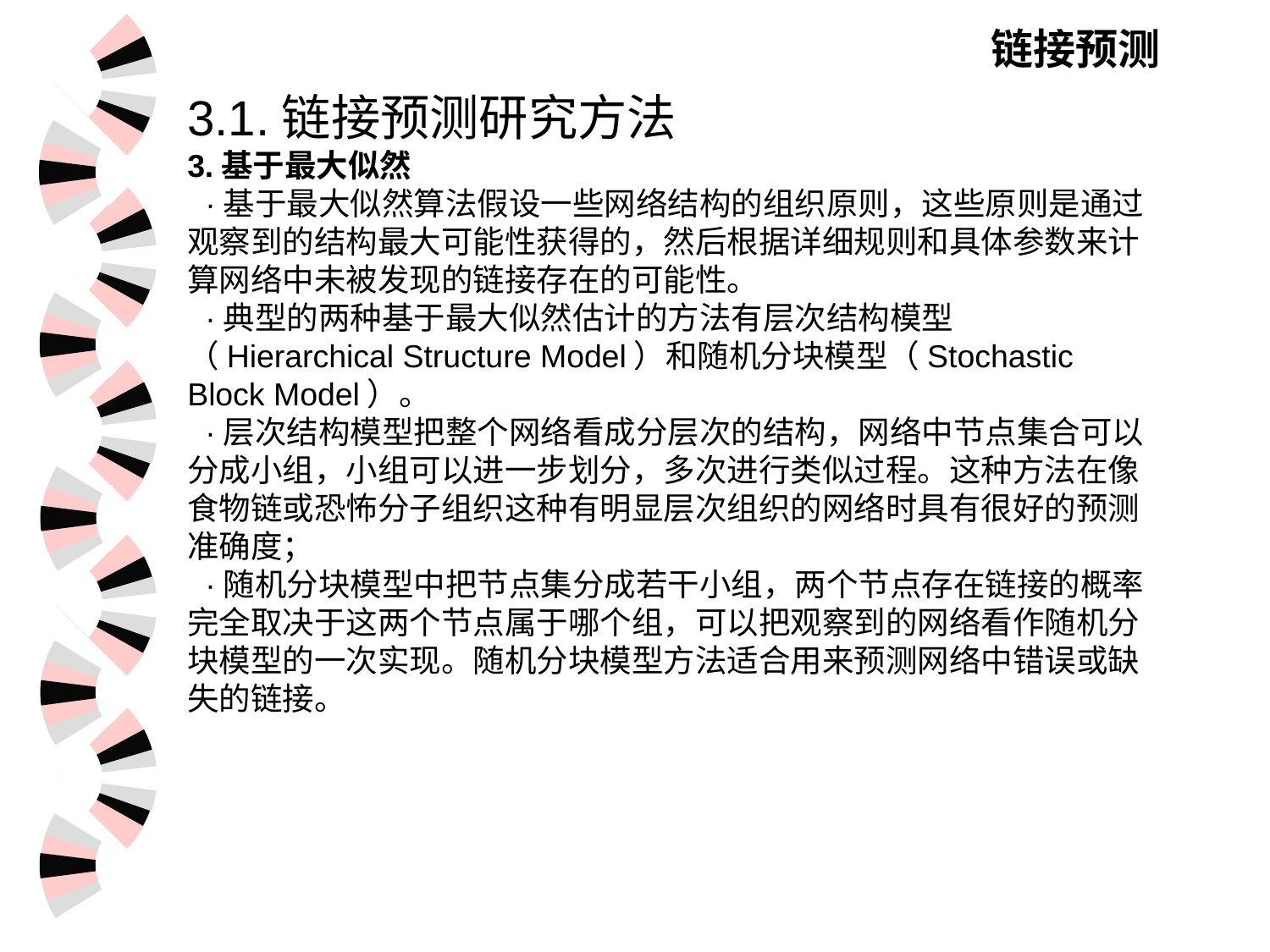

链接预测
3.1.链接预测研究方法
3.基于最大似然
  ·基于最大似然算法假设一些网络结构的组织原则，这些原则是通过观察到的结构最大可能性获得的，然后根据详细规则和具体参数来计算网络中未被发现的链接存在的可能性。
  ·典型的两种基于最大似然估计的方法有层次结构模型（Hierarchical Structure Model）和随机分块模型（Stochastic Block Model）。
  ·层次结构模型把整个网络看成分层次的结构，网络中节点集合可以分成小组，小组可以进一步划分，多次进行类似过程。这种方法在像食物链或恐怖分子组织这种有明显层次组织的网络时具有很好的预测准确度；
  ·随机分块模型中把节点集分成若干小组，两个节点存在链接的概率完全取决于这两个节点属于哪个组，可以把观察到的网络看作随机分块模型的一次实现。随机分块模型方法适合用来预测网络中错误或缺失的链接。